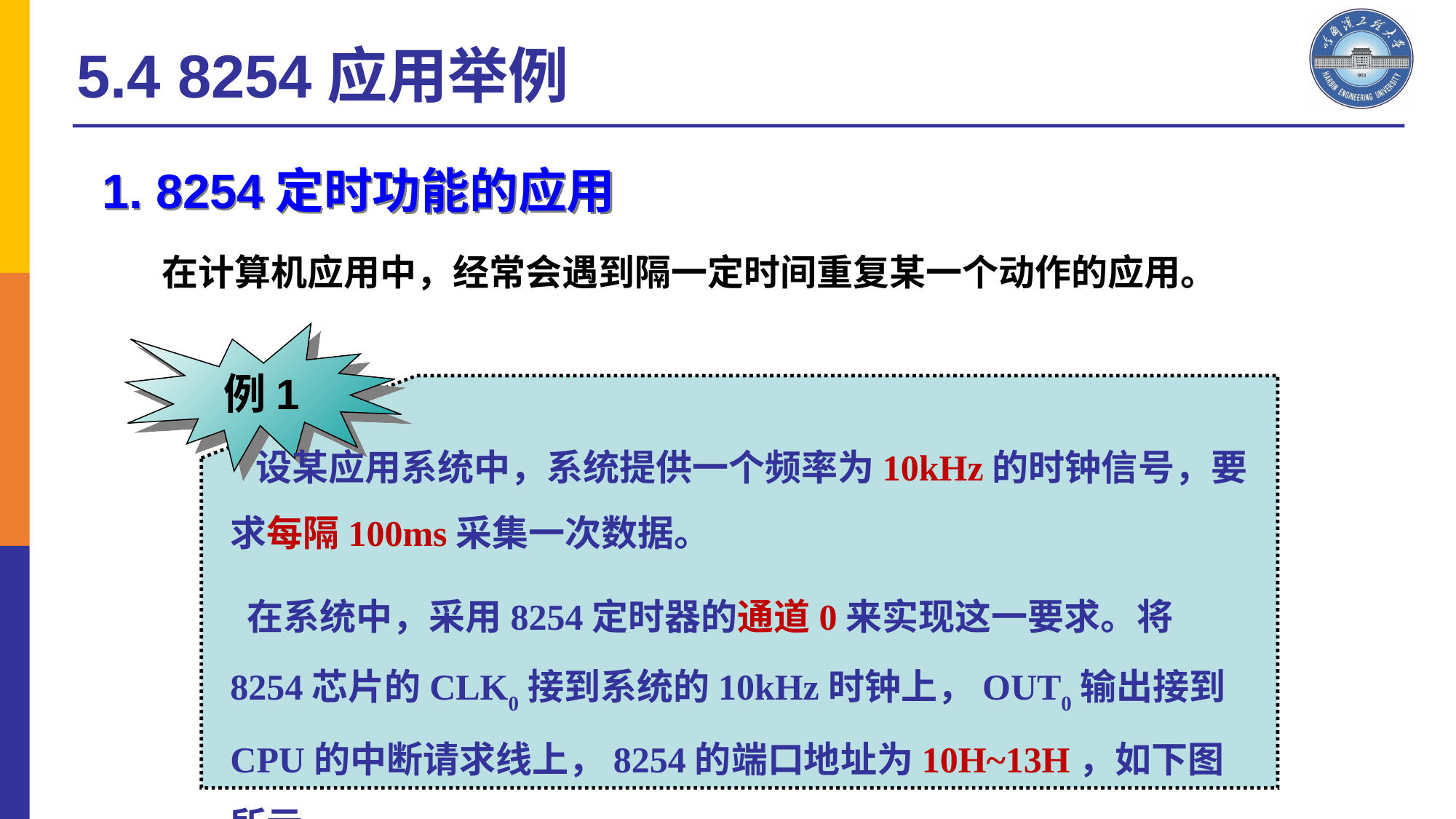

5.4 8254应用举例
1. 8254定时功能的应用
  在计算机应用中，经常会遇到隔一定时间重复某一个动作的应用。
例1

  设某应用系统中，系统提供一个频率为10kHz的时钟信号，要求每隔100ms采集一次数据。
 在系统中，采用8254定时器的通道0来实现这一要求。将8254芯片的CLK0接到系统的10kHz时钟上，OUT0输出接到CPU的中断请求线上，8254的端口地址为10H~13H，如下图所示。